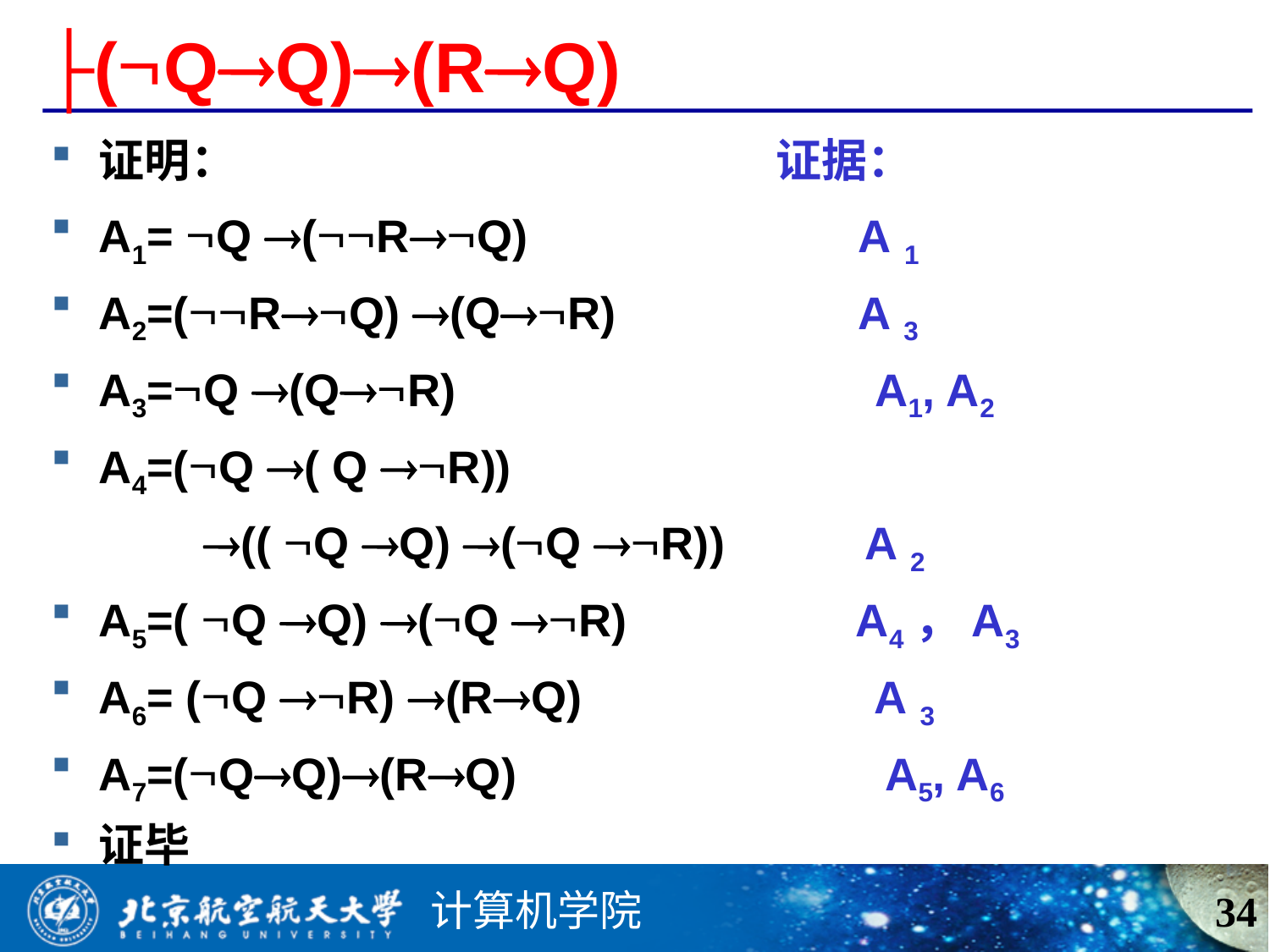

# ├(¬Q→Q)→(R→Q)
证明：                                                    证据：
A1= ¬Q →(¬¬R→¬Q)                          A 1
A2=(¬¬R→¬Q) →(Q→¬R)                   A 3
A3=¬Q →(Q→¬R)                                 A1, A2
A4=(¬Q →( Q →¬R))
            →(( ¬Q →Q) →(¬Q →¬R))           A 2
A5=( ¬Q →Q) →(¬Q →¬R)                  A4，A3
A6= (¬Q →¬R) →(R→Q)                       A 3
A7=(¬Q→Q)→(R→Q)                             A5, A6
证毕